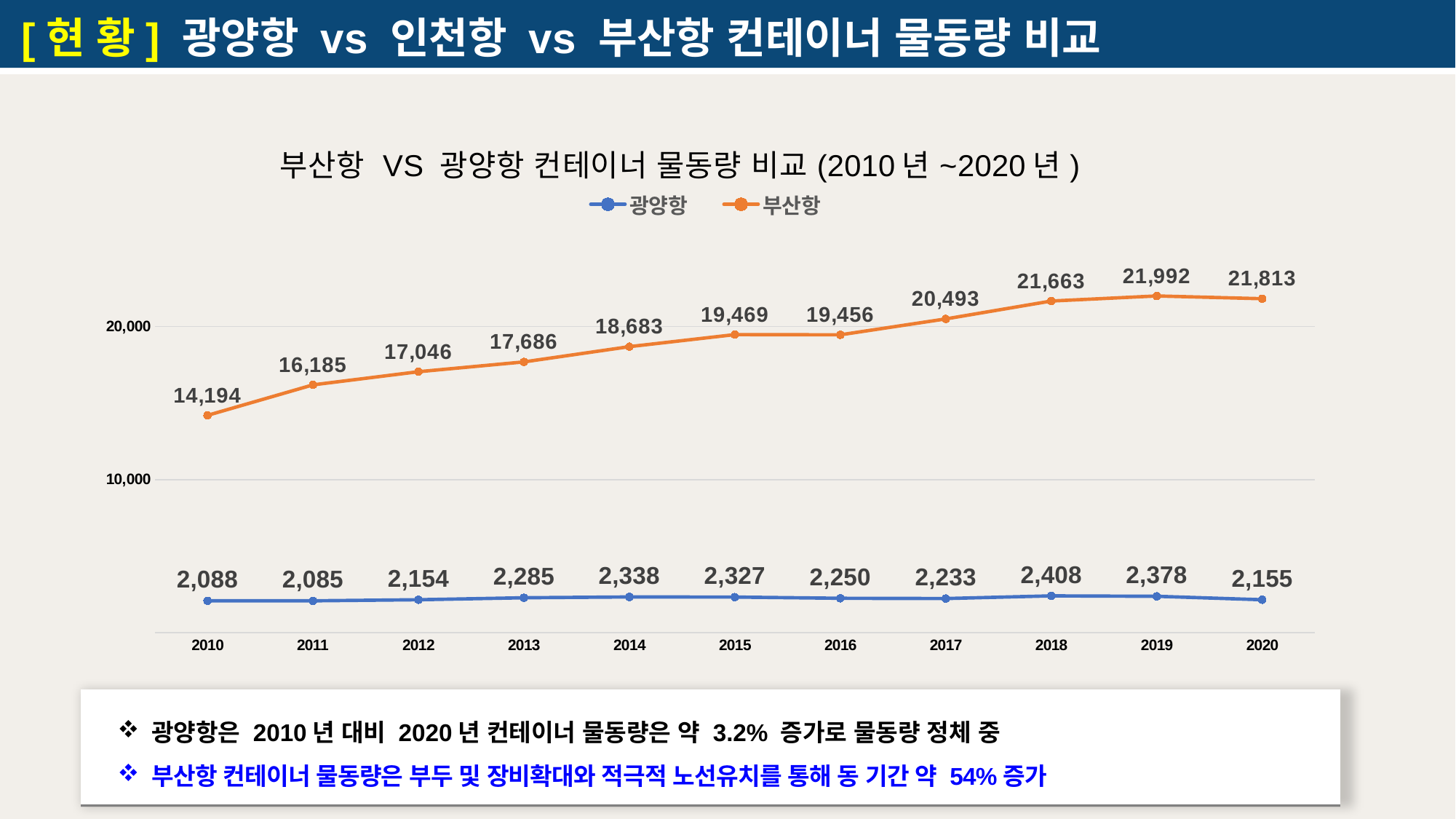

[현 황] 광양항 vs 인천항 vs 부산항 컨테이너 물동량 비교

### Chart: 부산항 VS 광양항 컨테이너 물동량 비교(2010년~2020년)

| Category | 광양항 | 부산항 |
|---|---|---|
| 2010 | 2087890.25 | 14194334.0 |
| 2011 | 2085222.25 | 16184706.0 |
| 2012 | 2153818.0 | 17046177.25 |
| 2013 | 2284835.0 | 17686098.5 |
| 2014 | 2338335.25 | 18683283.25 |
| 2015 | 2327334.75 | 19468724.5 |
| 2016 | 2249582.5 | 19456291.25 |
| 2017 | 2233212.5 | 20493475.25 |
| 2018 | 2408498.75 | 21662572.0 |
| 2019 | 2378336.5 | 21992000.25 |
| 2020 | 2154788.25 | 21812657.25 |

광양항은 2010년 대비 2020년 컨테이너 물동량은 약 3.2% 증가로 물동량 정체 중
부산항 컨테이너 물동량은 부두 및 장비확대와 적극적 노선유치를 통해 동 기간 약 54%증가